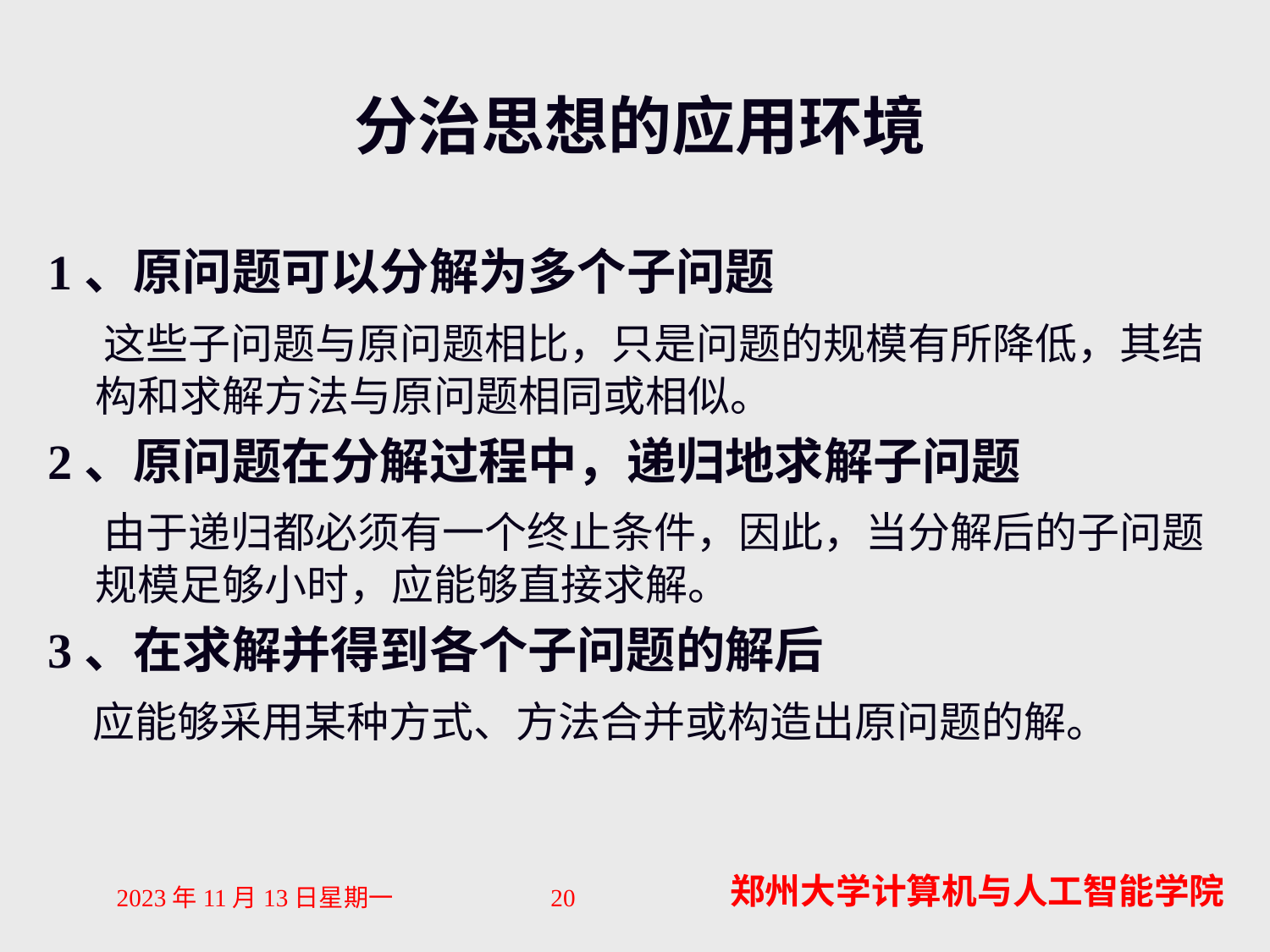

分治思想的应用环境

1、原问题可以分解为多个子问题
    这些子问题与原问题相比，只是问题的规模有所降低，其结构和求解方法与原问题相同或相似。
2、原问题在分解过程中，递归地求解子问题
    由于递归都必须有一个终止条件，因此，当分解后的子问题规模足够小时，应能够直接求解。
3、在求解并得到各个子问题的解后
   应能够采用某种方式、方法合并或构造出原问题的解。